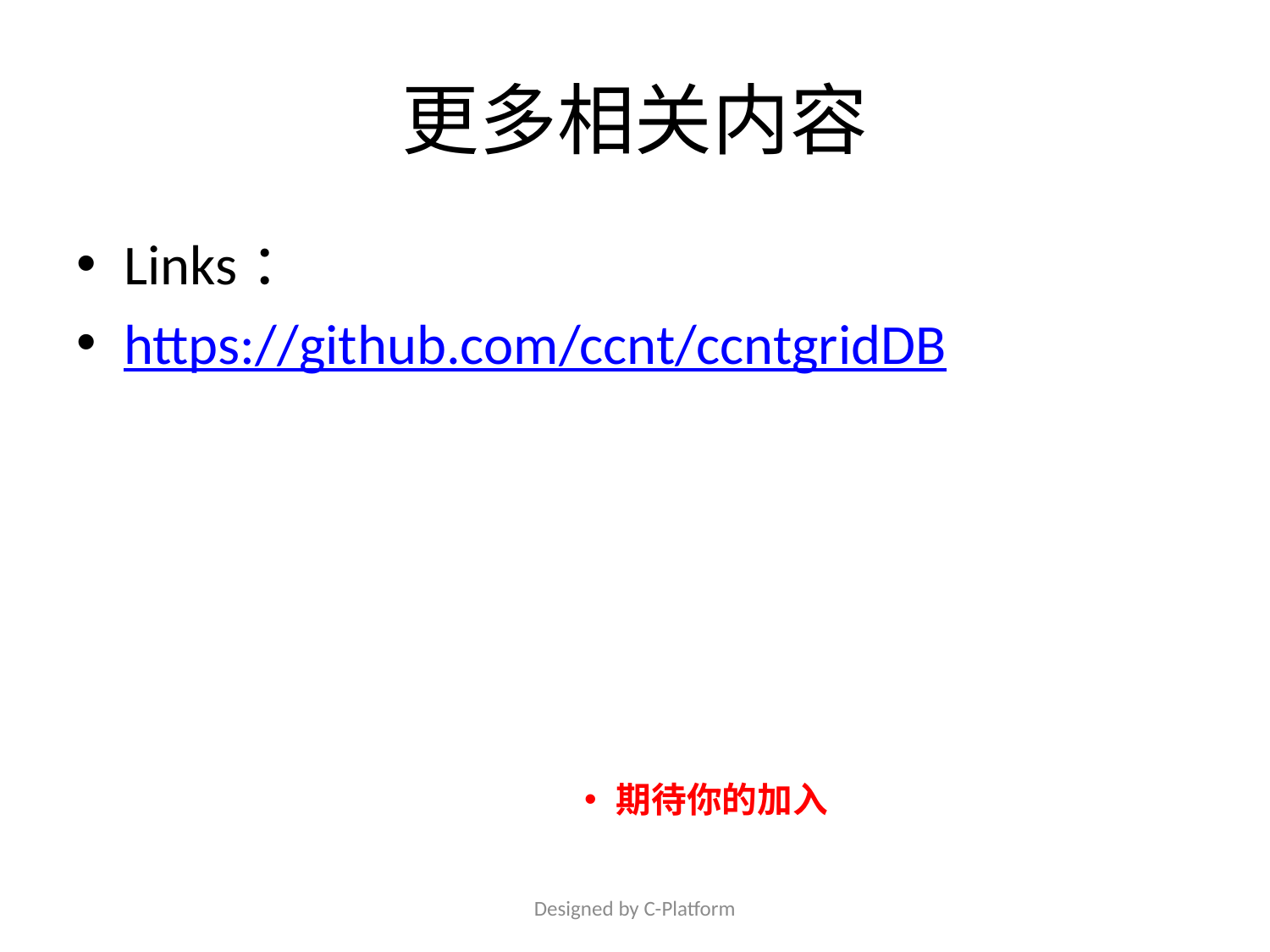

# 更多相关内容
Links：
https://github.com/ccnt/ccntgridDB

期待你的加入
Designed by C-Platform